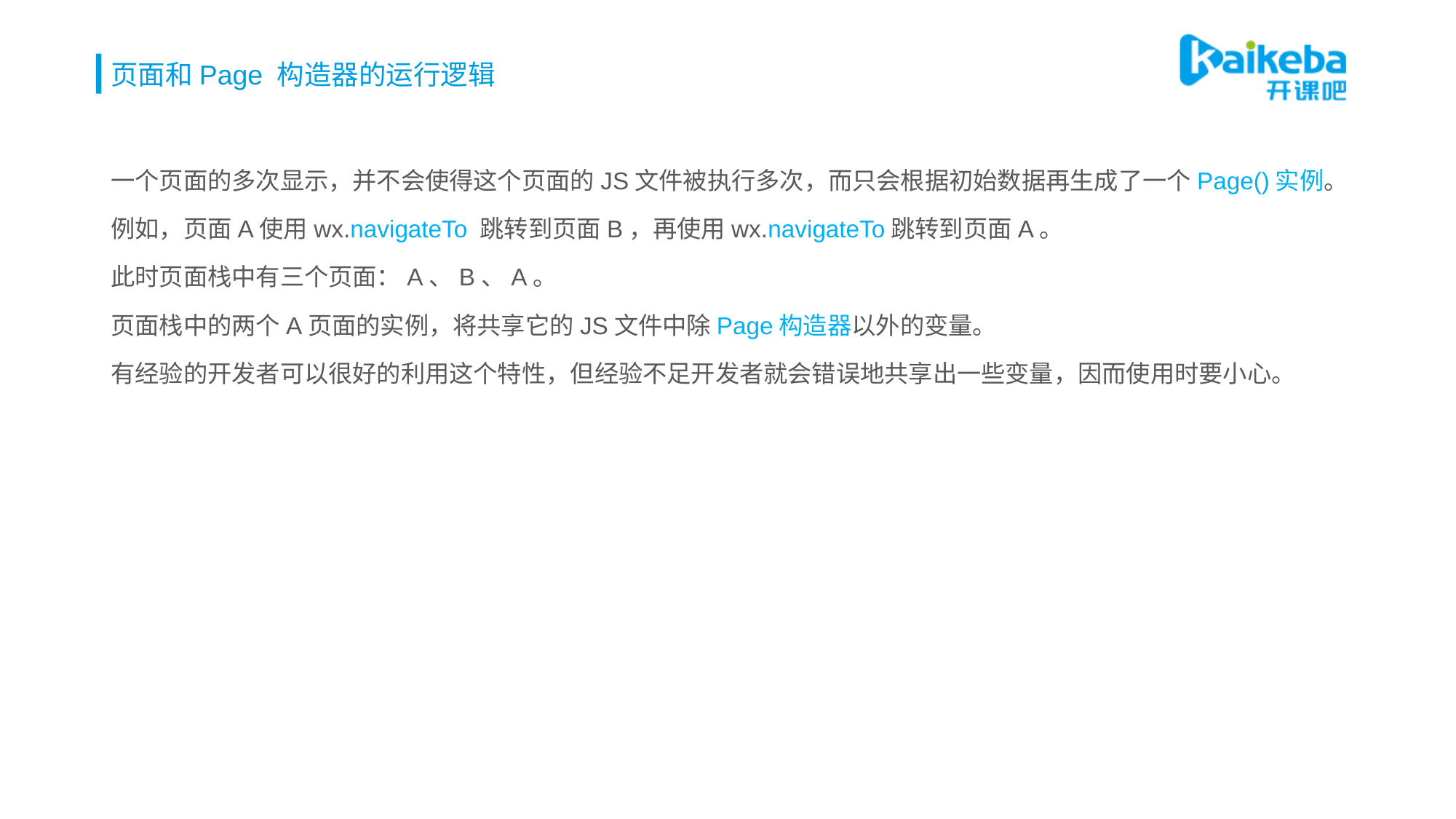

# 页面和Page 构造器的运行逻辑
一个页面的多次显示，并不会使得这个页面的JS文件被执行多次，而只会根据初始数据再生成了一个Page()实例。
例如，页面A使用wx.navigateTo 跳转到页面B，再使用wx.navigateTo跳转到页面A。
此时页面栈中有三个页面：A、B、A。
页面栈中的两个A页面的实例，将共享它的JS文件中除Page构造器以外的变量。
有经验的开发者可以很好的利用这个特性，但经验不足开发者就会错误地共享出一些变量，因而使用时要小心。